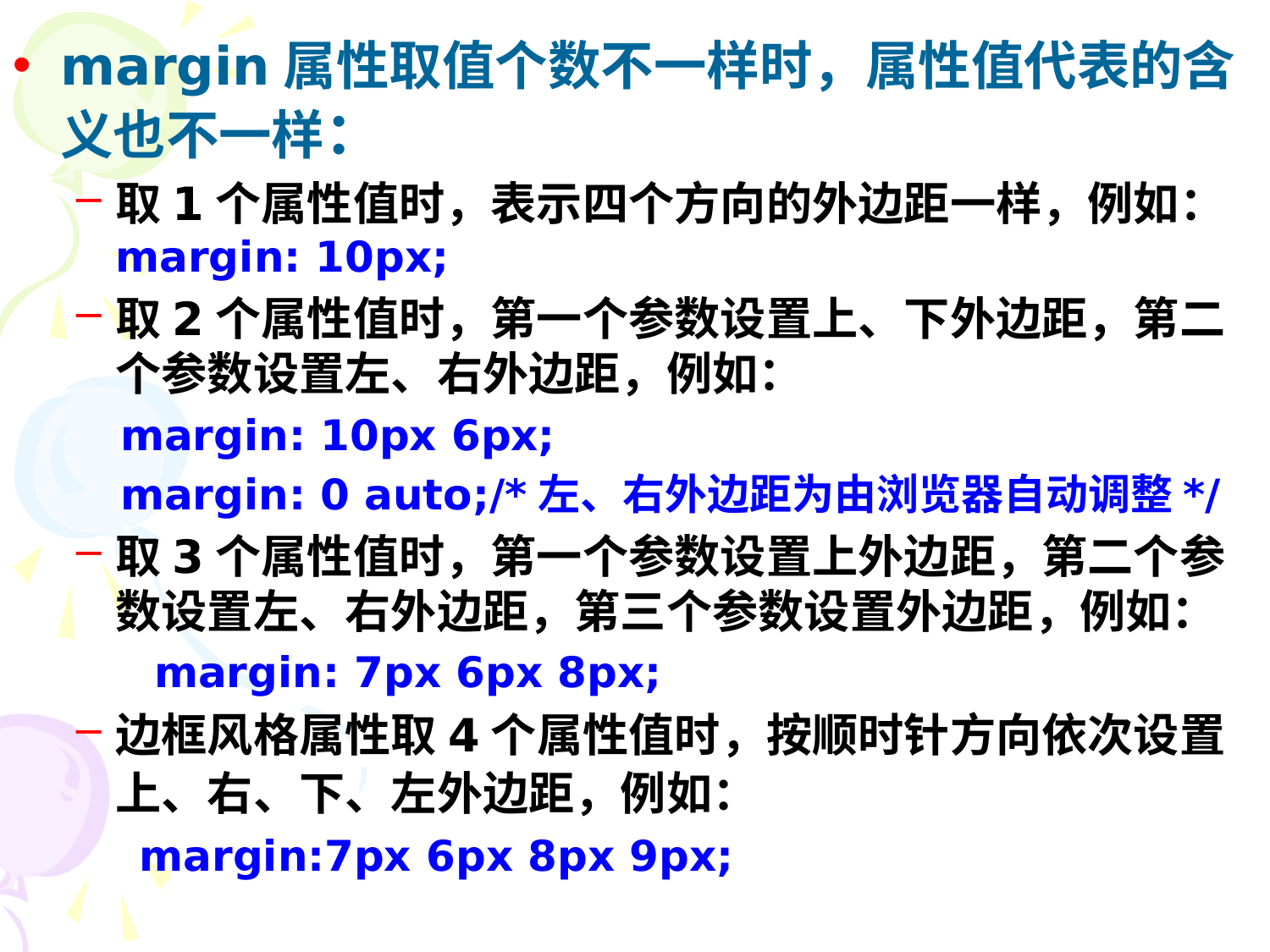

margin属性取值个数不一样时，属性值代表的含义也不一样：
取1个属性值时，表示四个方向的外边距一样，例如： margin: 10px;
取2个属性值时，第一个参数设置上、下外边距，第二个参数设置左、右外边距，例如：
   margin: 10px 6px;
   margin: 0 auto;/*左、右外边距为由浏览器自动调整*/
取3个属性值时，第一个参数设置上外边距，第二个参数设置左、右外边距，第三个参数设置外边距，例如：
 margin: 7px 6px 8px;
边框风格属性取4个属性值时，按顺时针方向依次设置上、右、下、左外边距，例如：
margin:7px 6px 8px 9px;